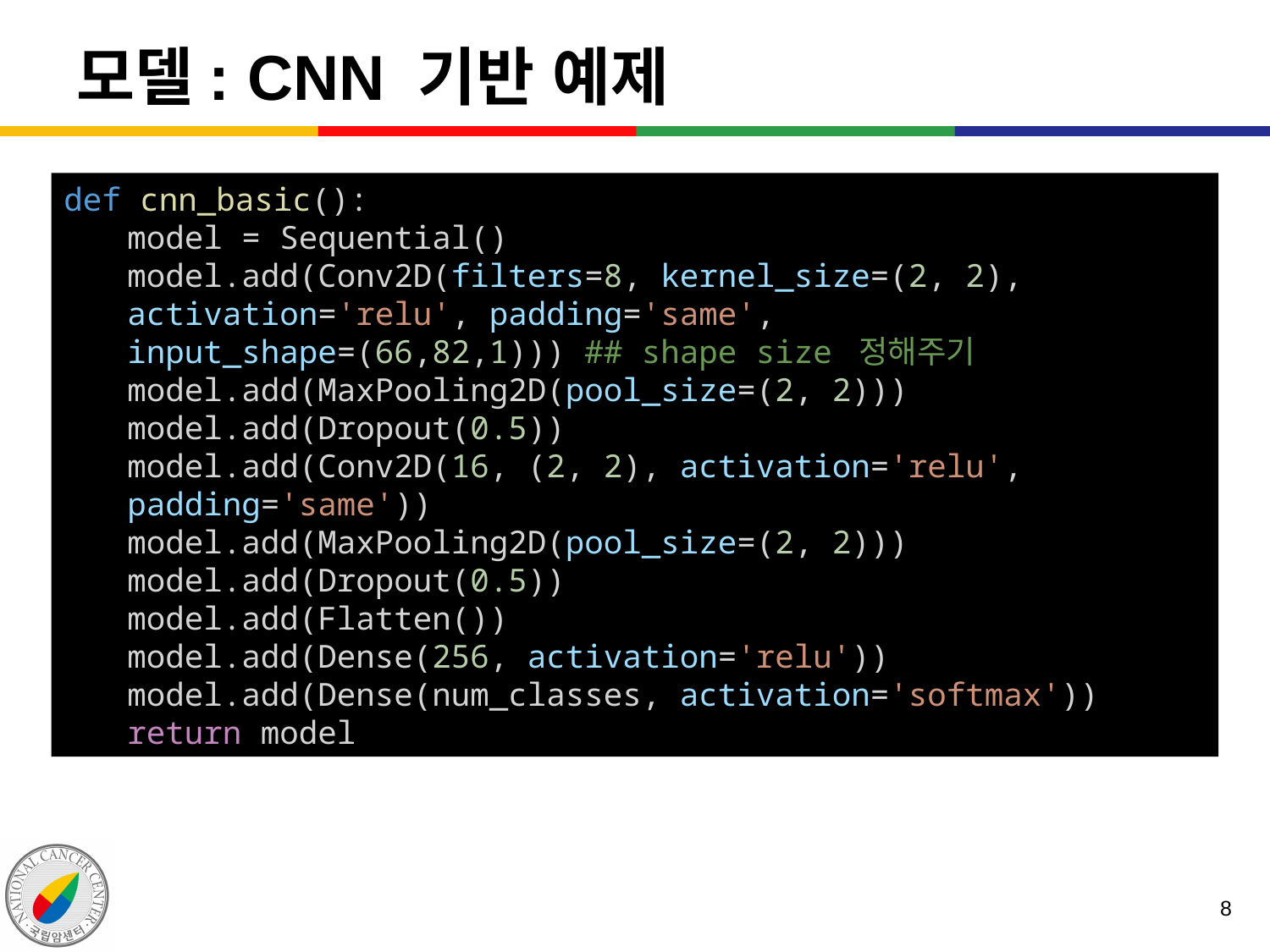

# 모델: CNN 기반 예제
def cnn_basic():
model = Sequential()
model.add(Conv2D(filters=8, kernel_size=(2, 2), activation='relu', padding='same', input_shape=(66,82,1))) ## shape size 정해주기
model.add(MaxPooling2D(pool_size=(2, 2)))
model.add(Dropout(0.5))
model.add(Conv2D(16, (2, 2), activation='relu', padding='same'))
model.add(MaxPooling2D(pool_size=(2, 2)))
model.add(Dropout(0.5))
model.add(Flatten())
model.add(Dense(256, activation='relu'))
model.add(Dense(num_classes, activation='softmax'))
return model
8